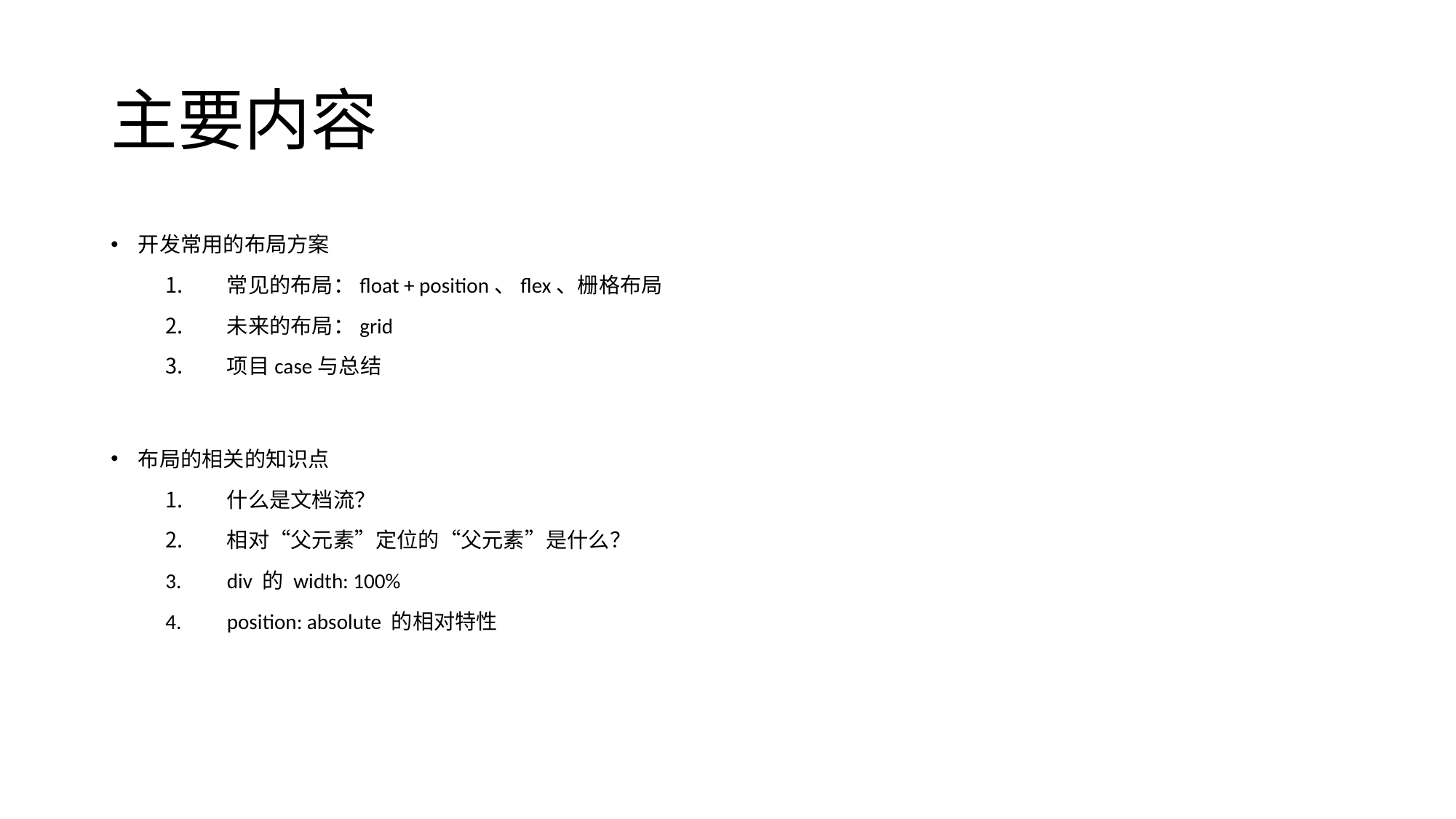

# 主要内容
开发常用的布局方案
常见的布局：float + position、flex、栅格布局
未来的布局：grid
项目case与总结

布局的相关的知识点
什么是文档流？
相对“父元素”定位的“父元素”是什么？
div 的 width: 100%
position: absolute 的相对特性